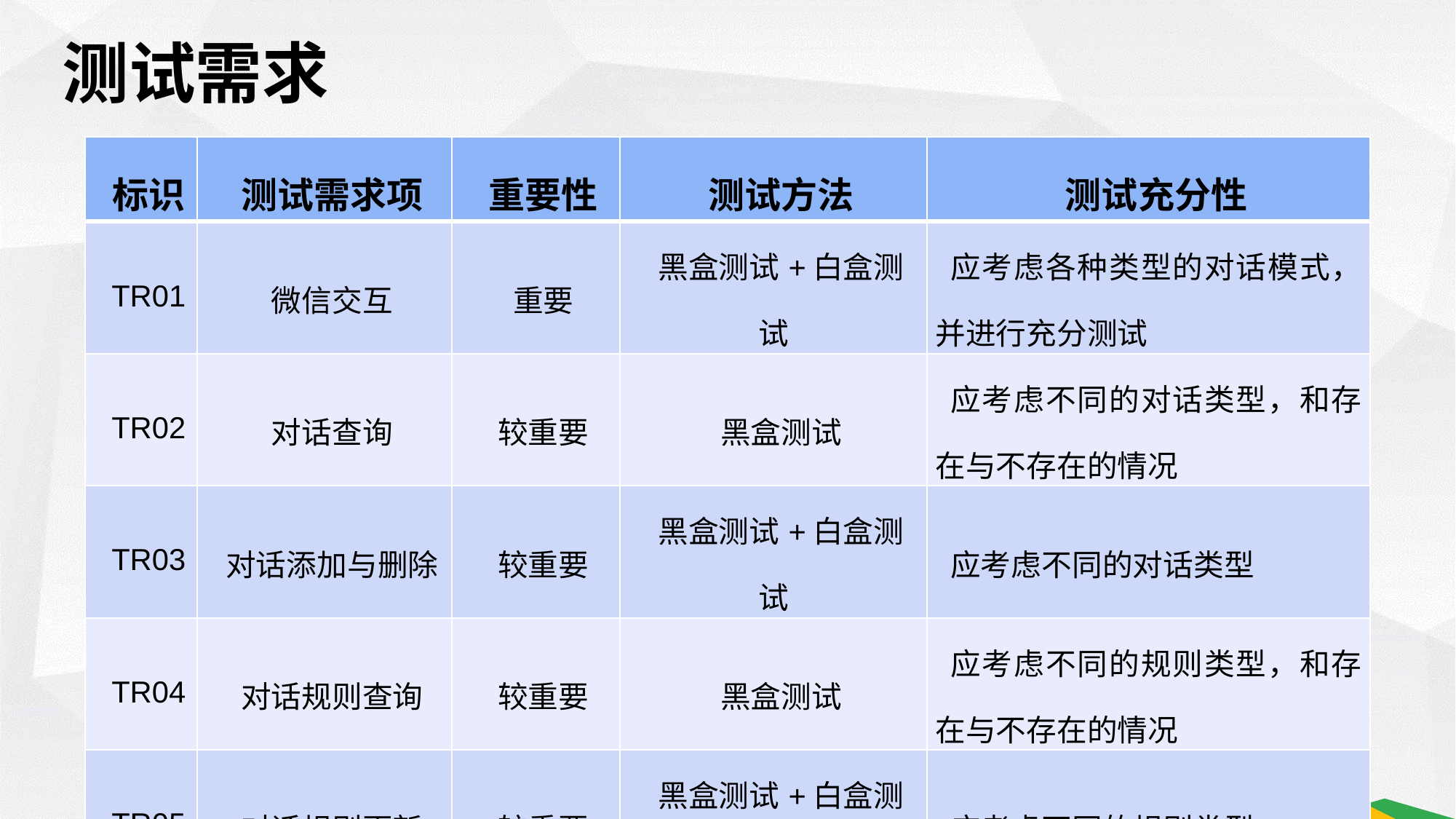

测试需求
| 标识 | 测试需求项 | 重要性 | 测试方法 | 测试充分性 |
| --- | --- | --- | --- | --- |
| TR01 | 微信交互 | 重要 | 黑盒测试+白盒测试 | 应考虑各种类型的对话模式，并进行充分测试 |
| TR02 | 对话查询 | 较重要 | 黑盒测试 | 应考虑不同的对话类型，和存在与不存在的情况 |
| TR03 | 对话添加与删除 | 较重要 | 黑盒测试+白盒测试 | 应考虑不同的对话类型 |
| TR04 | 对话规则查询 | 较重要 | 黑盒测试 | 应考虑不同的规则类型，和存在与不存在的情况 |
| TR05 | 对话规则更新 | 较重要 | 黑盒测试+白盒测试 | 应考虑不同的规则类型 |